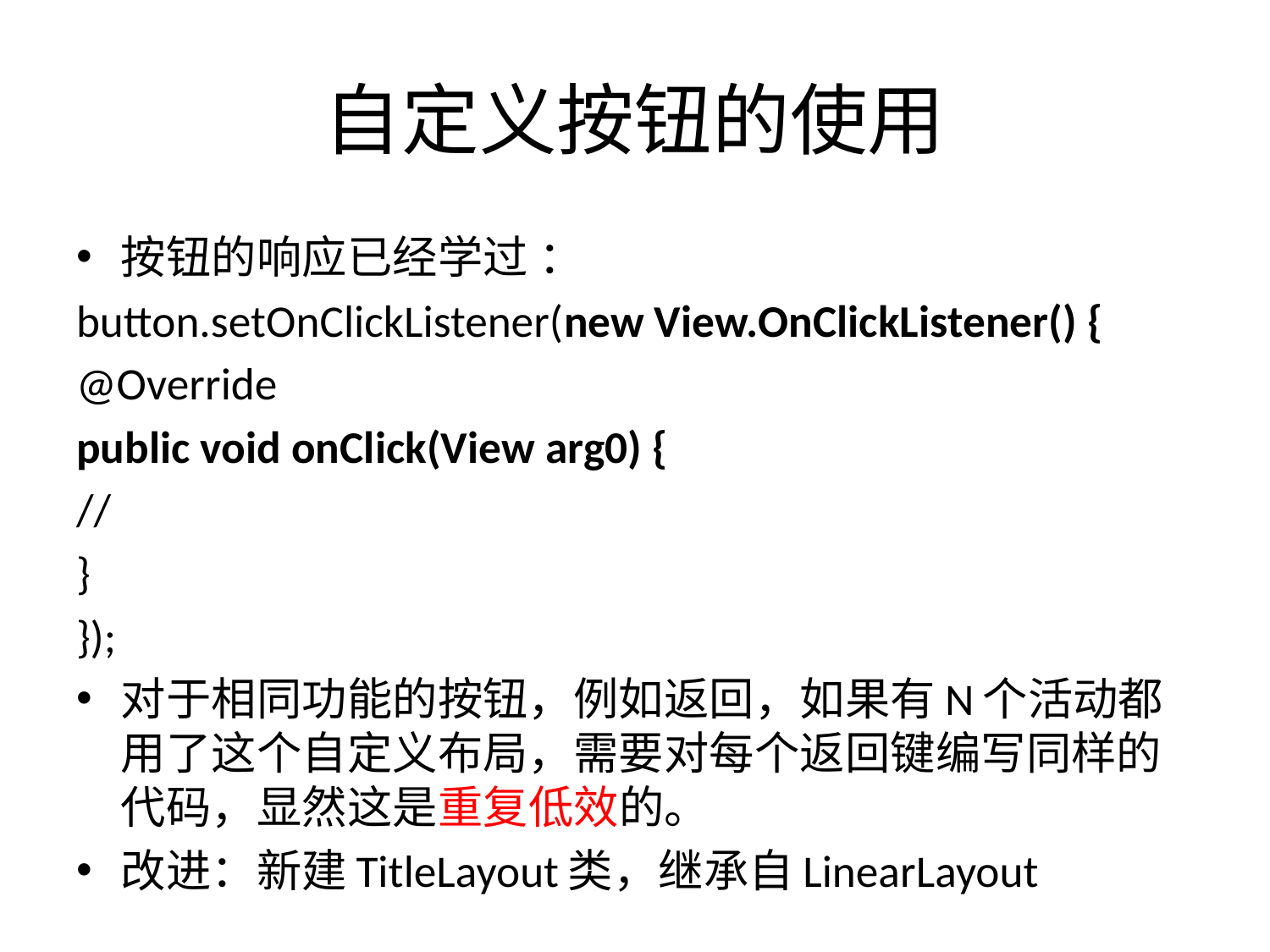

# 自定义按钮的使用
按钮的响应已经学过 ：
button.setOnClickListener(new View.OnClickListener() {
@Override
public void onClick(View arg0) {
//
}
});
对于相同功能的按钮，例如返回，如果有N个活动都用了这个自定义布局，需要对每个返回键编写同样的代码，显然这是重复低效的。
改进：新建TitleLayout类，继承自LinearLayout